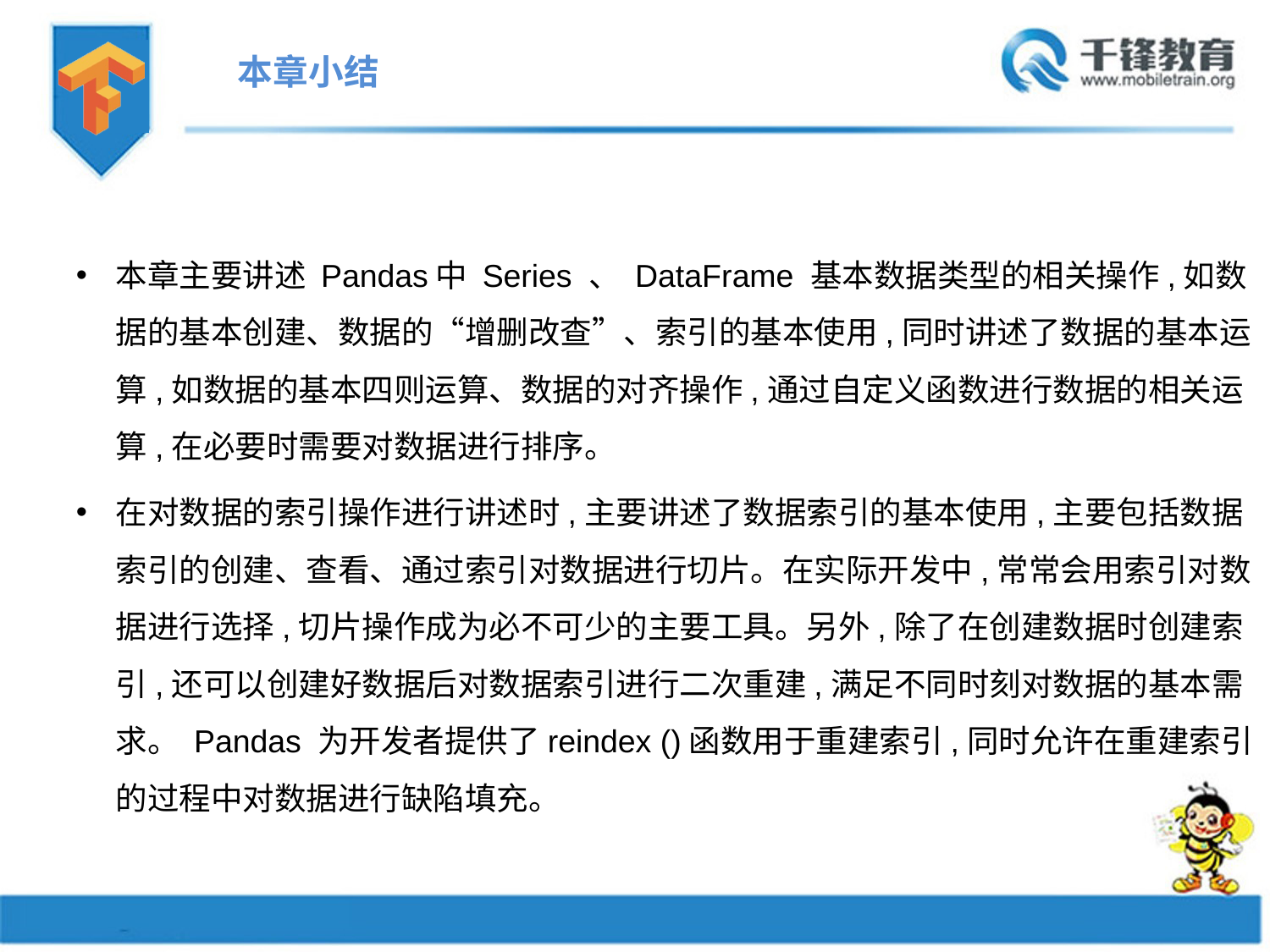

本章小结
本章主要讲述 Pandas中 Series 、 DataFrame 基本数据类型的相关操作,如数据的基本创建、数据的“增删改查”、索引的基本使用,同时讲述了数据的基本运算,如数据的基本四则运算、数据的对齐操作,通过自定义函数进行数据的相关运算,在必要时需要对数据进行排序。
在对数据的索引操作进行讲述时,主要讲述了数据索引的基本使用,主要包括数据索引的创建、查看、通过索引对数据进行切片。在实际开发中,常常会用索引对数据进行选择,切片操作成为必不可少的主要工具。另外,除了在创建数据时创建索引,还可以创建好数据后对数据索引进行二次重建,满足不同时刻对数据的基本需求。 Pandas 为开发者提供了reindex ()函数用于重建索引,同时允许在重建索引的过程中对数据进行缺陷填充。